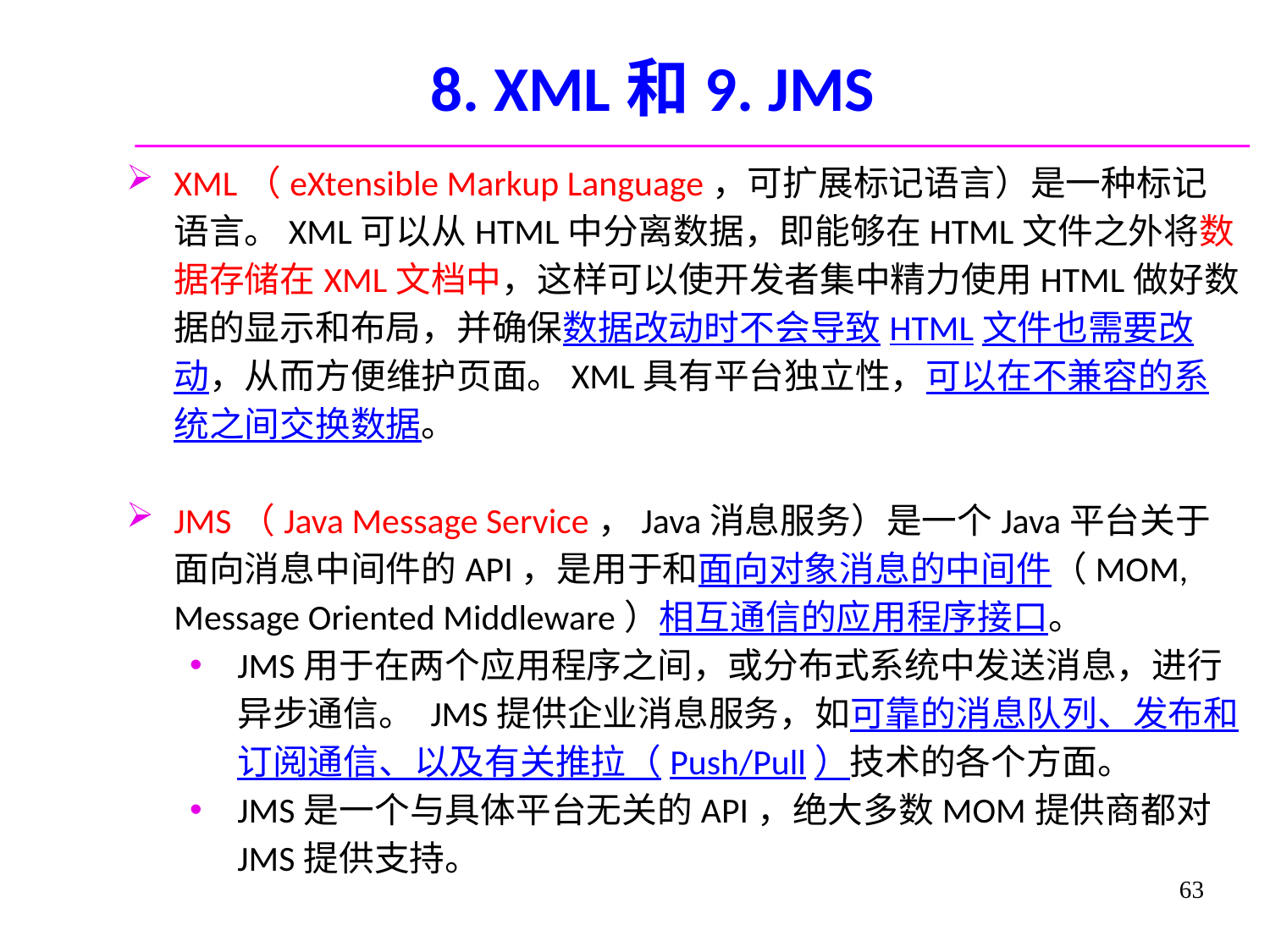

# 8. XML和9. JMS

XML（eXtensible Markup Language，可扩展标记语言）是一种标记语言。XML可以从HTML中分离数据，即能够在HTML文件之外将数据存储在XML文档中，这样可以使开发者集中精力使用HTML做好数据的显示和布局，并确保数据改动时不会导致HTML文件也需要改动，从而方便维护页面。XML具有平台独立性，可以在不兼容的系统之间交换数据。

JMS（Java Message Service，Java消息服务）是一个Java平台关于面向消息中间件的API，是用于和面向对象消息的中间件（MOM, Message Oriented Middleware）相互通信的应用程序接口。
JMS用于在两个应用程序之间，或分布式系统中发送消息，进行异步通信。 JMS提供企业消息服务，如可靠的消息队列、发布和订阅通信、以及有关推拉（Push/Pull）技术的各个方面。
JMS是一个与具体平台无关的API，绝大多数MOM提供商都对JMS提供支持。
63